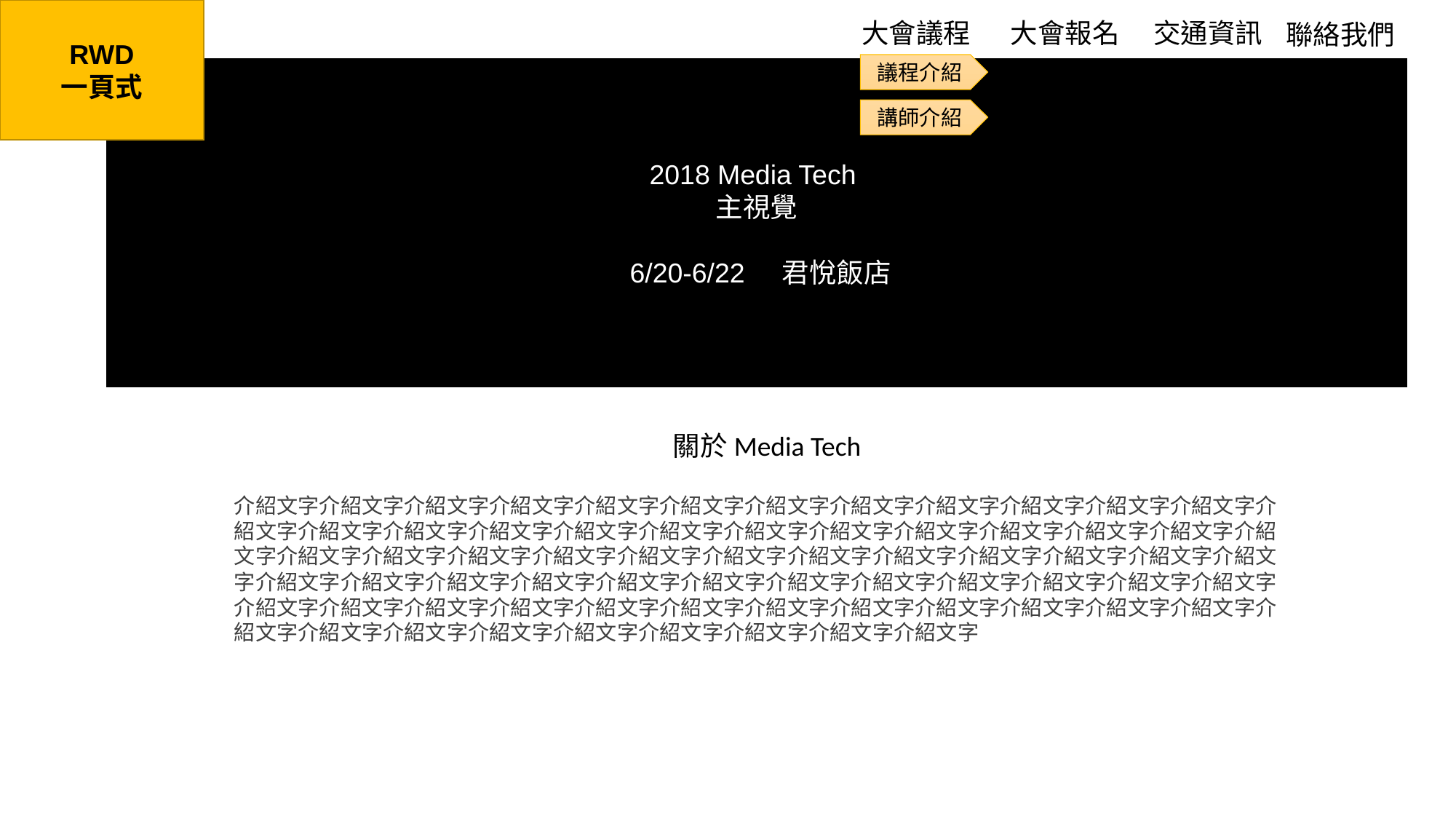

RWD
一頁式
大會議程
大會報名
交通資訊
聯絡我們
議程介紹
2018 Media Tech
主視覺

 6/20-6/22    君悅飯店
講師介紹
關於Media Tech
介紹文字介紹文字介紹文字介紹文字介紹文字介紹文字介紹文字介紹文字介紹文字介紹文字介紹文字介紹文字介紹文字介紹文字介紹文字介紹文字介紹文字介紹文字介紹文字介紹文字介紹文字介紹文字介紹文字介紹文字介紹文字介紹文字介紹文字介紹文字介紹文字介紹文字介紹文字介紹文字介紹文字介紹文字介紹文字介紹文字介紹文字介紹文字介紹文字介紹文字介紹文字介紹文字介紹文字介紹文字介紹文字介紹文字介紹文字介紹文字介紹文字介紹文字介紹文字介紹文字介紹文字介紹文字介紹文字介紹文字介紹文字介紹文字介紹文字介紹文字介紹文字介紹文字介紹文字介紹文字介紹文字介紹文字介紹文字介紹文字介紹文字介紹文字